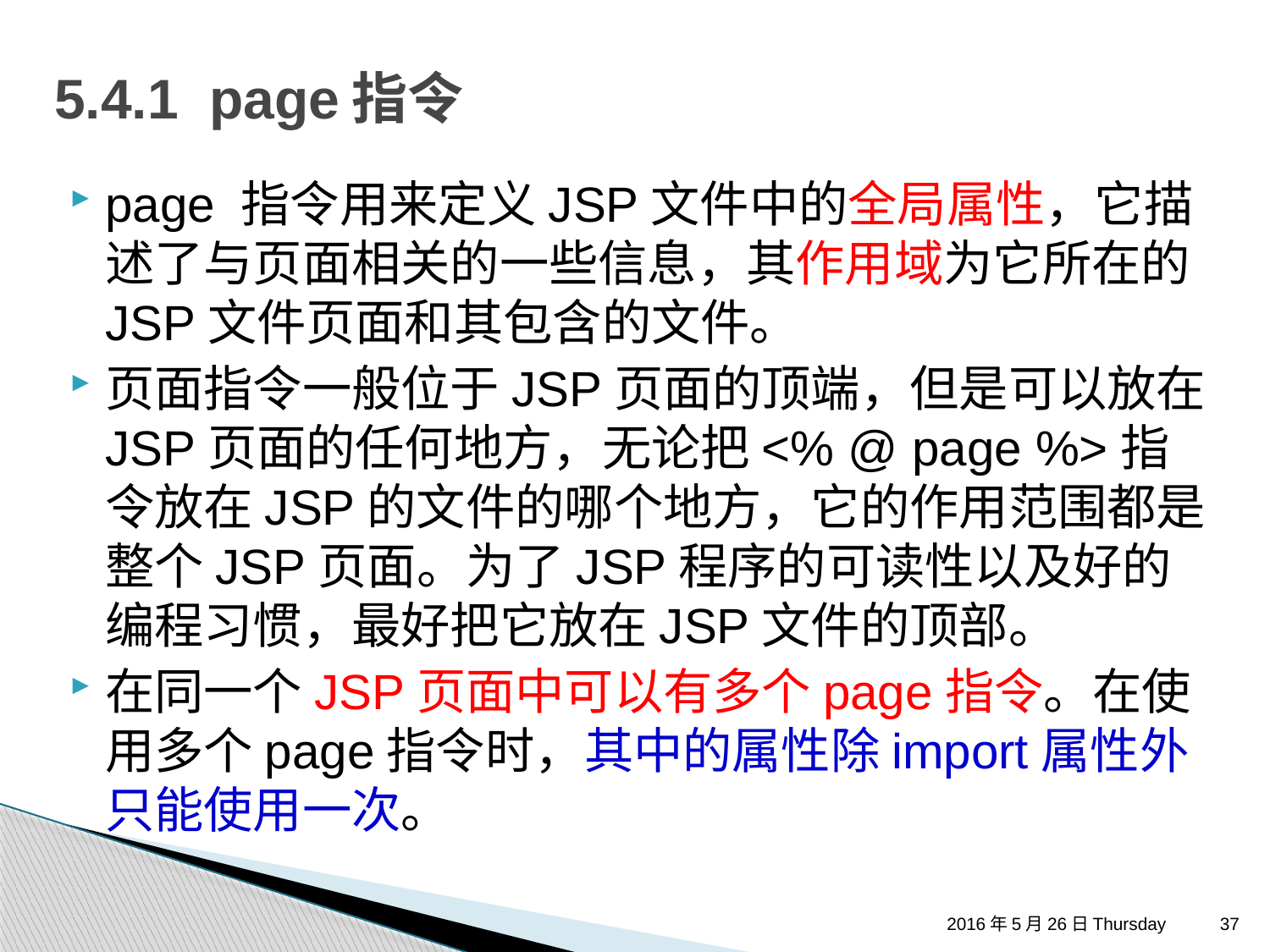

# 5.4.1  page指令
page 指令用来定义JSP文件中的全局属性，它描述了与页面相关的一些信息，其作用域为它所在的JSP文件页面和其包含的文件。
页面指令一般位于JSP页面的顶端，但是可以放在JSP页面的任何地方，无论把<% @ page %>指令放在JSP的文件的哪个地方，它的作用范围都是整个JSP页面。为了JSP程序的可读性以及好的编程习惯，最好把它放在JSP文件的顶部。
在同一个JSP页面中可以有多个page指令。在使用多个page指令时，其中的属性除import属性外只能使用一次。
2016年5月26日Thursday
37